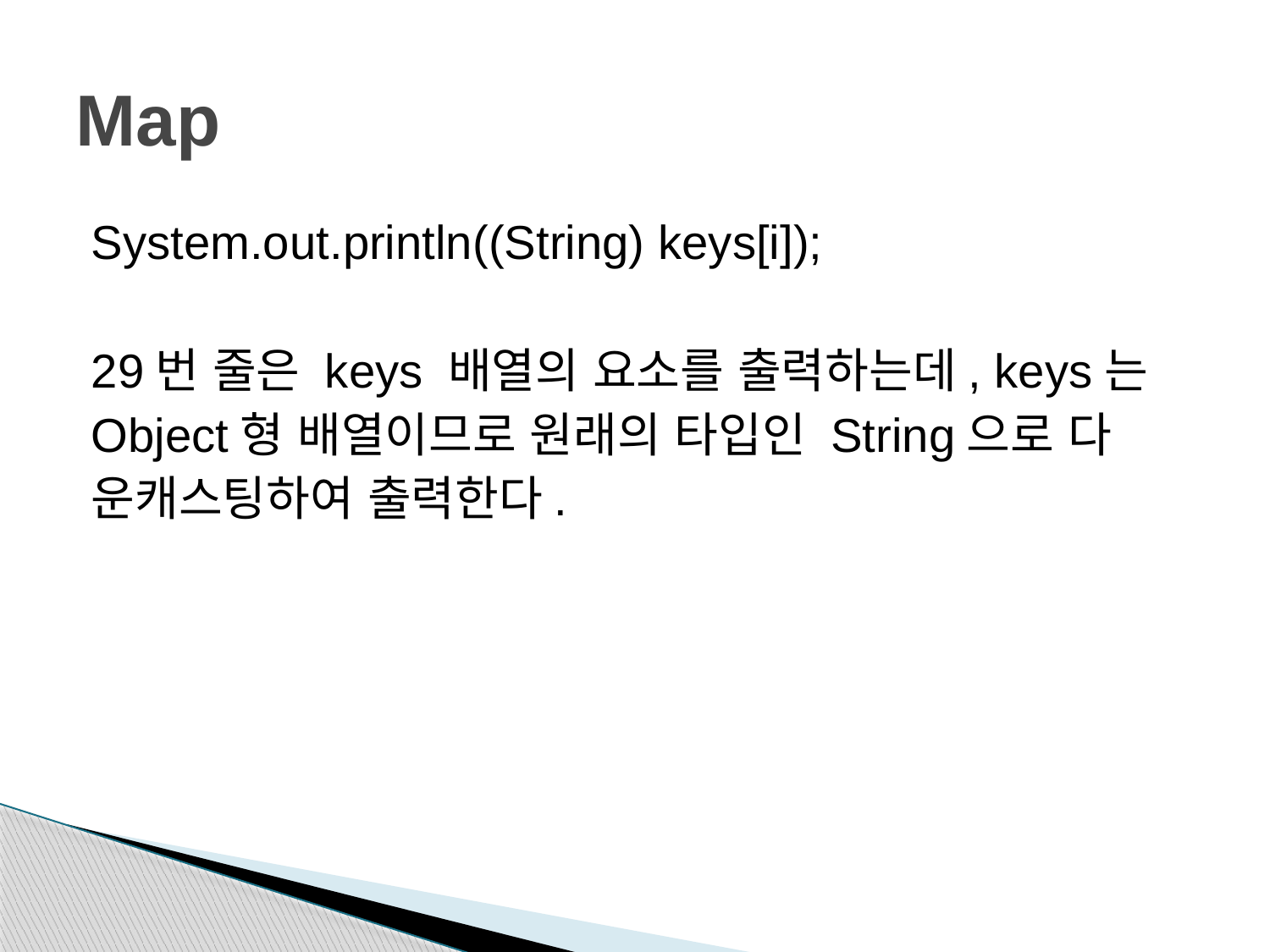

# Map
System.out.println((String) keys[i]);

29번 줄은 keys 배열의 요소를 출력하는데, keys는
Object형 배열이므로 원래의 타입인 String으로 다
운캐스팅하여 출력한다.